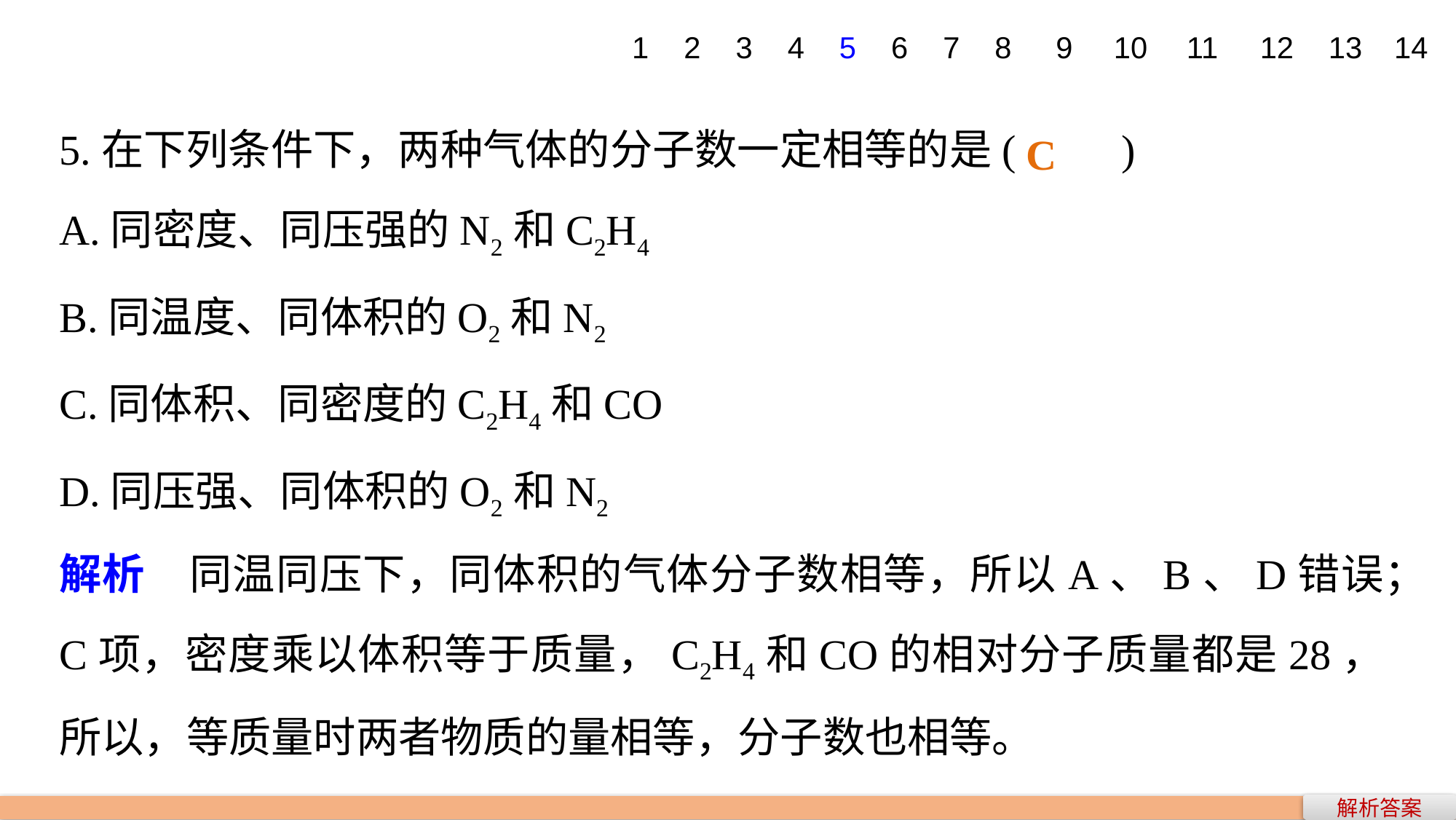

1
2
3
4
5
6
7
8
9
10
11
12
13
14
5.在下列条件下，两种气体的分子数一定相等的是(　　)
A.同密度、同压强的N2和C2H4
B.同温度、同体积的O2和N2
C.同体积、同密度的C2H4和CO
D.同压强、同体积的O2和N2
解析　同温同压下，同体积的气体分子数相等，所以A、B、D错误；
C项，密度乘以体积等于质量，C2H4和CO的相对分子质量都是28，所以，等质量时两者物质的量相等，分子数也相等。
C
解析答案